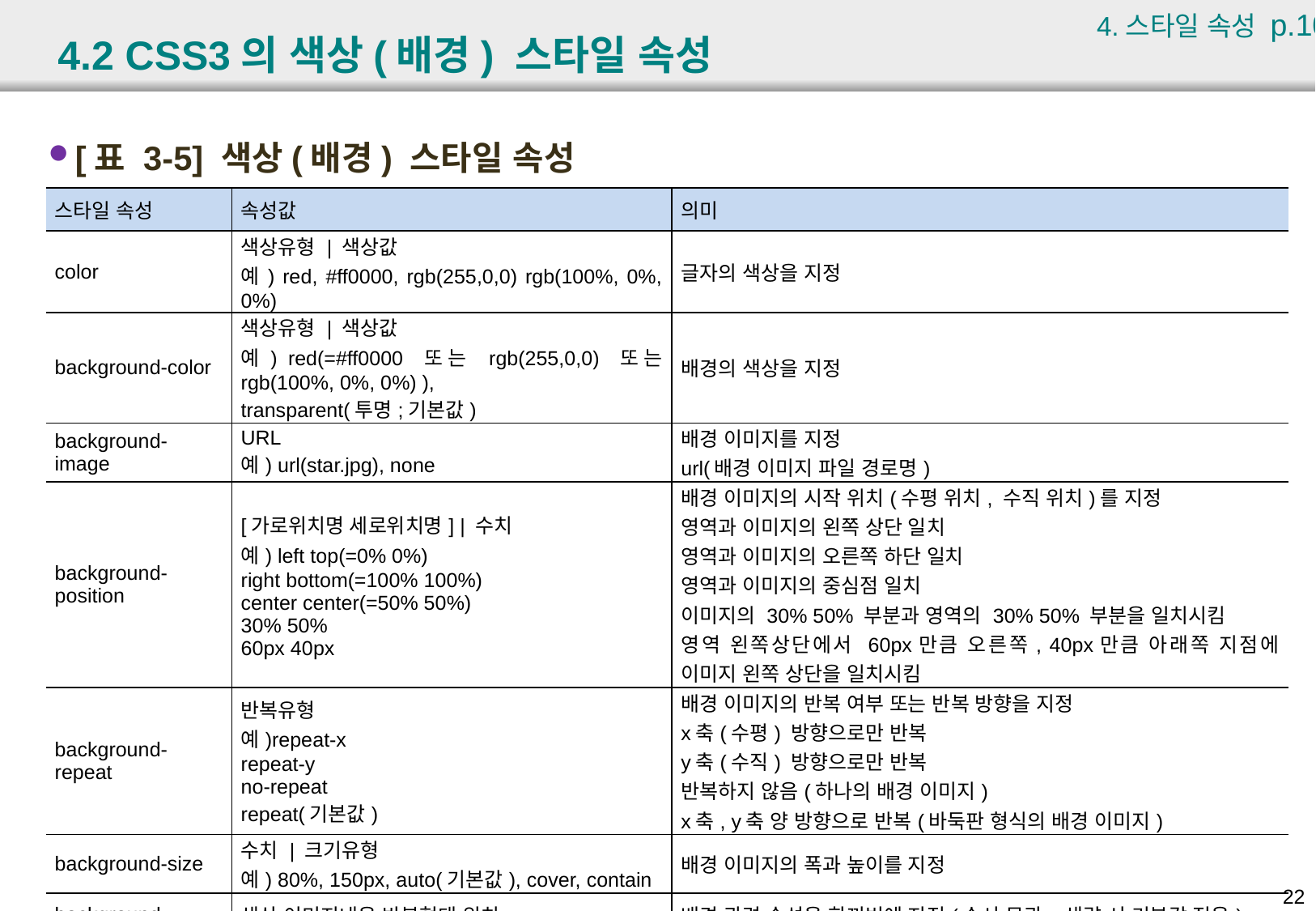

4.스타일 속성 p.105
# 4.2 CSS3의 색상(배경) 스타일 속성
[표 3-5] 색상(배경) 스타일 속성
| 스타일 속성 | 속성값 | 의미 |
| --- | --- | --- |
| color | 색상유형 | 색상값 예) red, #ff0000, rgb(255,0,0) rgb(100%, 0%, 0%) | 글자의 색상을 지정 |
| background-color | 색상유형 | 색상값 예) red(=#ff0000 또는 rgb(255,0,0) 또는 rgb(100%, 0%, 0%) ), transparent(투명;기본값) | 배경의 색상을 지정 |
| background-image | URL 예) url(star.jpg), none | 배경 이미지를 지정 url(배경 이미지 파일 경로명) |
| background-position | [가로위치명 세로위치명] | 수치 예) left top(=0% 0%) right bottom(=100% 100%) center center(=50% 50%) 30% 50% 60px 40px | 배경 이미지의 시작 위치(수평 위치, 수직 위치)를 지정 영역과 이미지의 왼쪽 상단 일치 영역과 이미지의 오른쪽 하단 일치 영역과 이미지의 중심점 일치 이미지의 30% 50% 부분과 영역의 30% 50% 부분을 일치시킴 영역 왼쪽상단에서 60px만큼 오른쪽, 40px만큼 아래쪽 지점에 이미지 왼쪽 상단을 일치시킴 |
| background-repeat | 반복유형 예)repeat-x repeat-y no-repeat repeat(기본값) | 배경 이미지의 반복 여부 또는 반복 방향을 지정 x축(수평) 방향으로만 반복 y축(수직) 방향으로만 반복 반복하지 않음(하나의 배경 이미지) x축, y축 양 방향으로 반복(바둑판 형식의 배경 이미지) |
| background-size | 수치 | 크기유형 예) 80%, 150px, auto(기본값), cover, contain | 배경 이미지의 폭과 높이를 지정 |
| background | 색상 이미지내용 반복형태 위치 | 배경 관련 속성을 한꺼번에 지정(순서 무관, 생략 시 기본값 적용) |